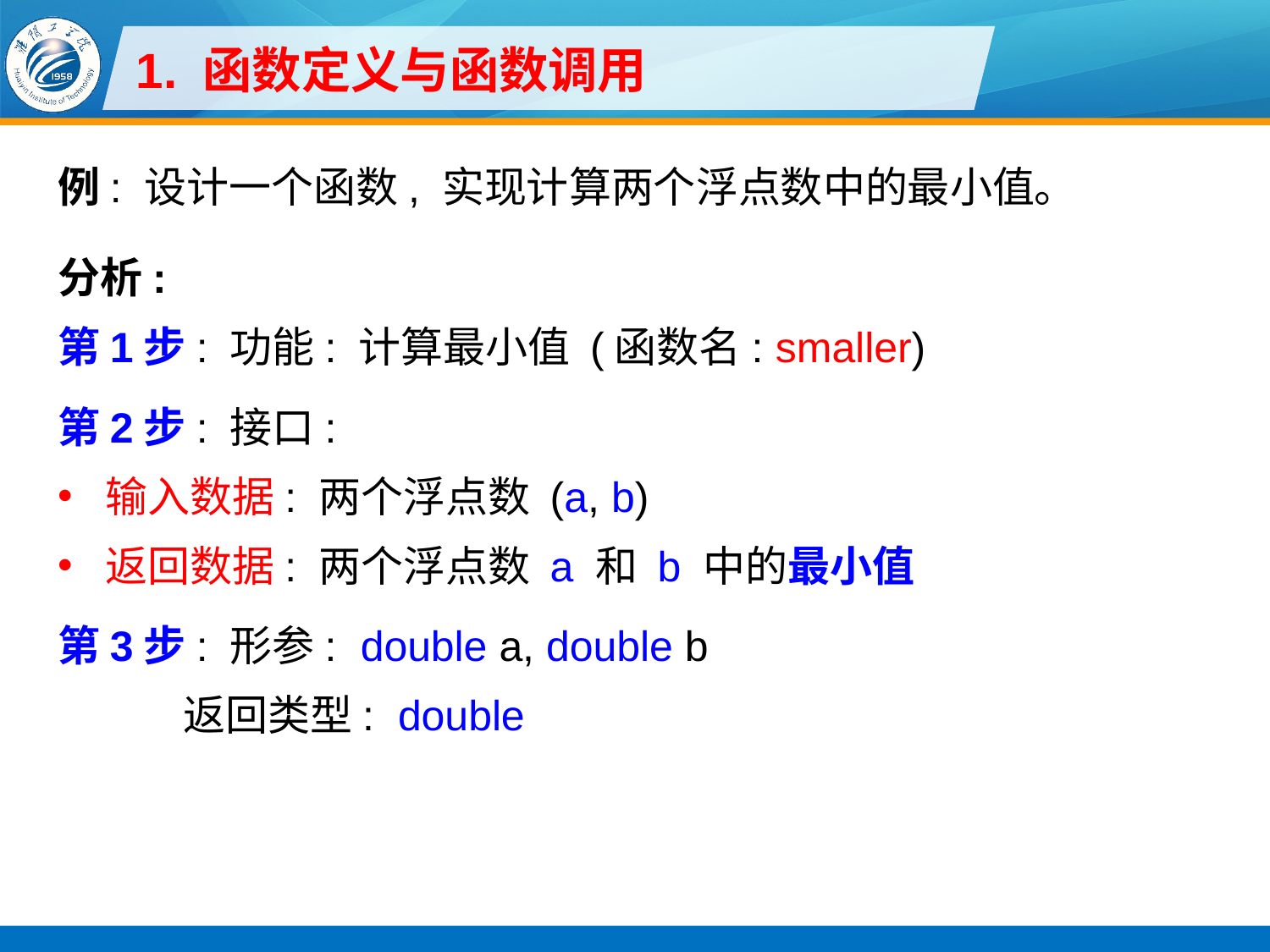

# 1. 函数定义与函数调用
例: 设计一个函数, 实现计算两个浮点数中的最小值。
分析:
第1步: 功能: 计算最小值 (函数名: smaller)
第2步: 接口:
输入数据: 两个浮点数 (a, b)
返回数据: 两个浮点数 a 和 b 中的最小值
第3步: 形参:  double a, double b
返回类型:  double